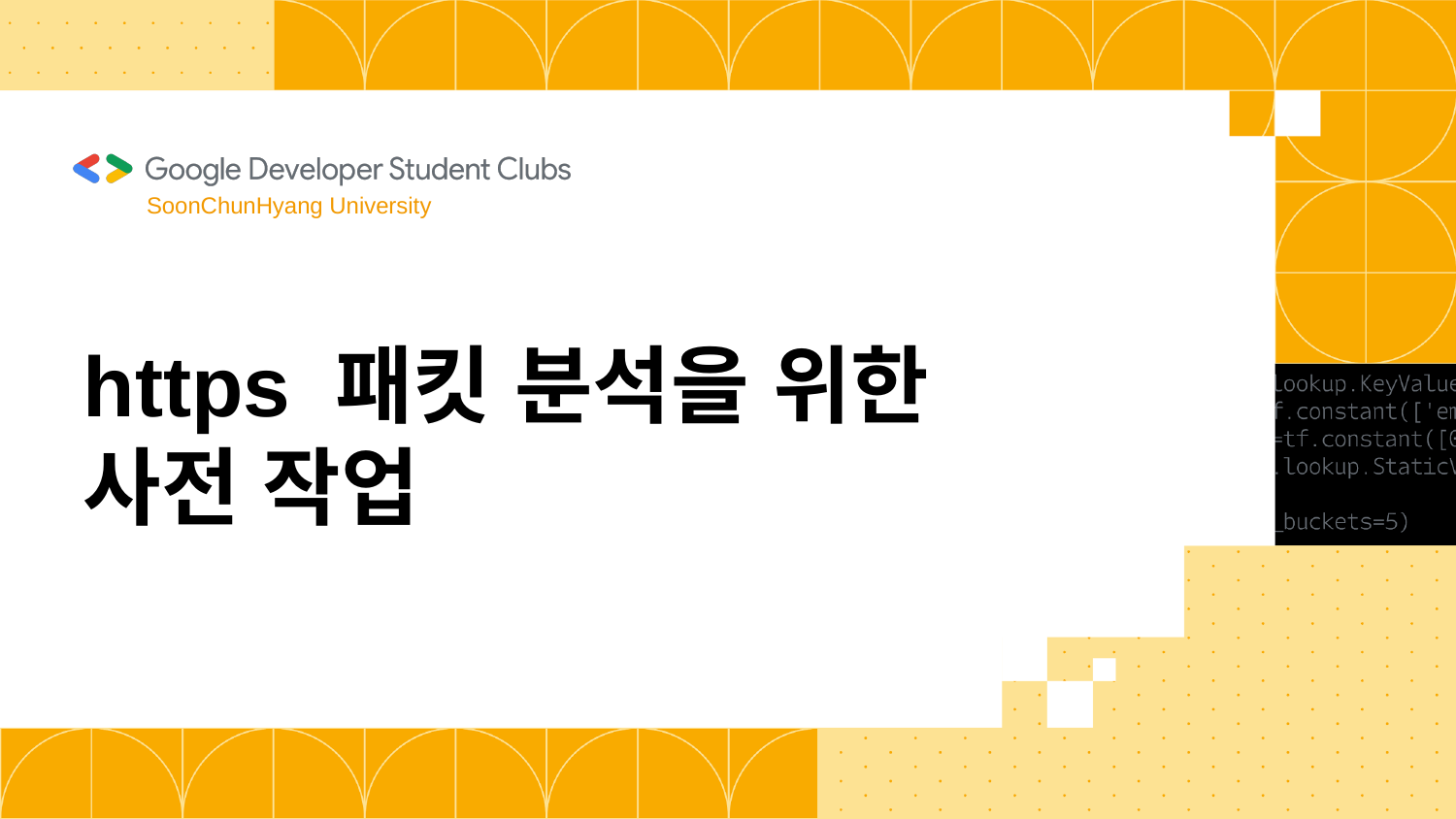

SoonChunHyang University
# https 패킷 분석을 위한 사전 작업